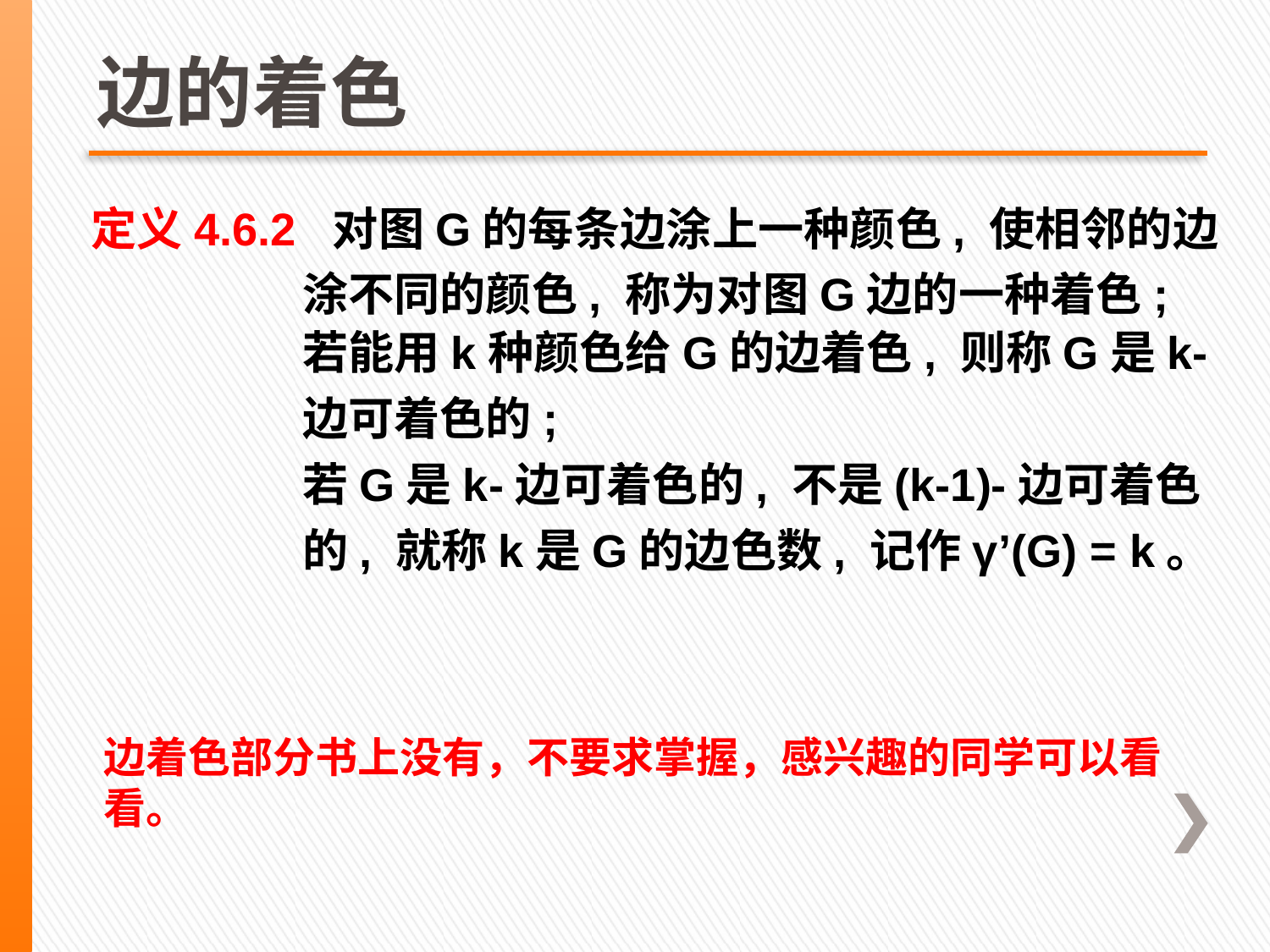

# 边的着色
定义4.6.2  对图G的每条边涂上一种颜色, 使相邻的边涂不同的颜色, 称为对图G边的一种着色;
若能用k种颜色给G的边着色, 则称G是k-边可着色的;
若G是k-边可着色的, 不是(k-1)-边可着色的, 就称k是G的边色数, 记作γ’(G) = k。
边着色部分书上没有，不要求掌握，感兴趣的同学可以看看。